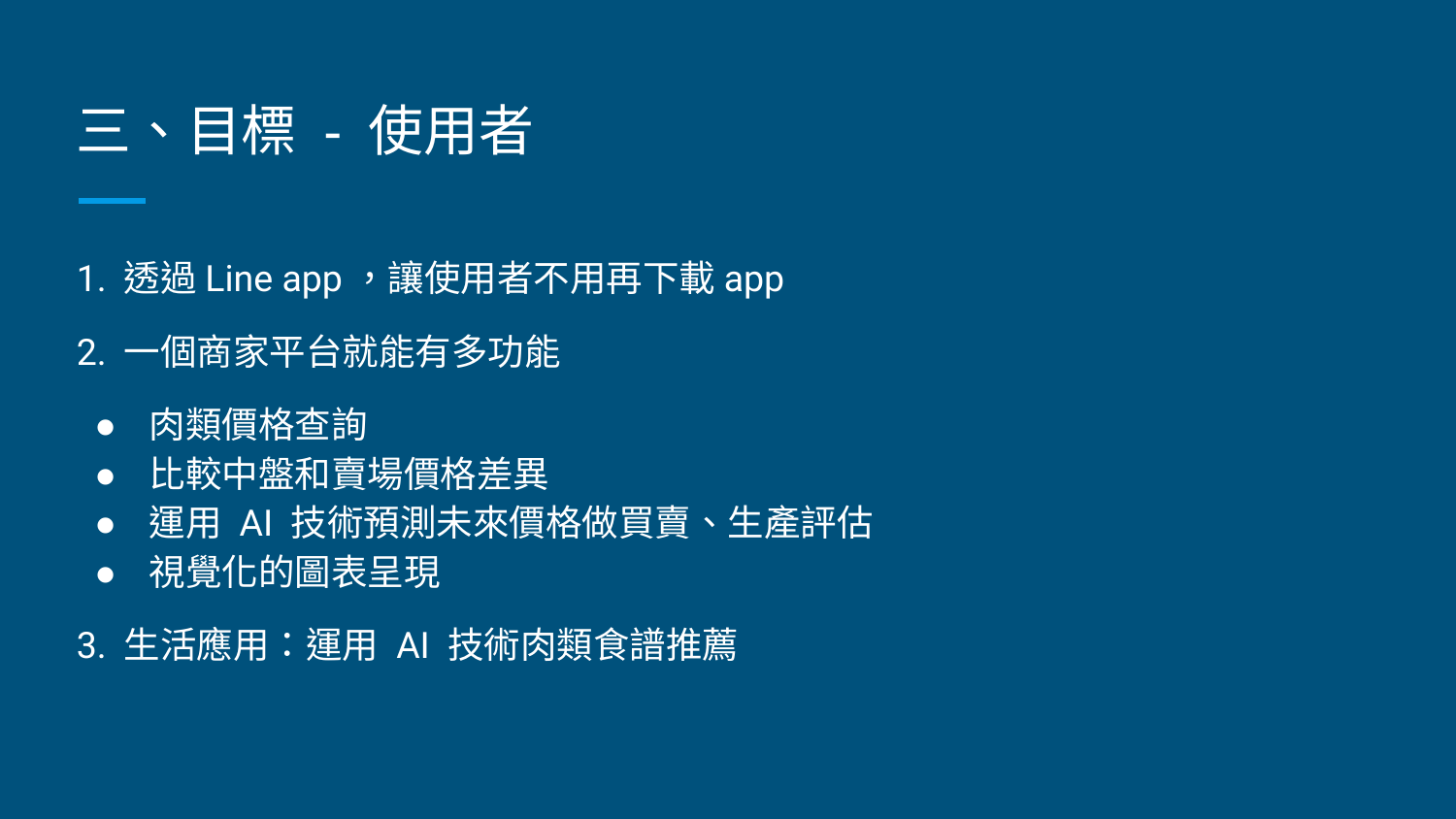

# 三、目標 - 使用者
1. 透過Line app，讓使用者不用再下載app
2. 一個商家平台就能有多功能
肉類價格查詢
比較中盤和賣場價格差異
運用 AI 技術預測未來價格做買賣、生產評估
視覺化的圖表呈現
3. 生活應用：運用 AI 技術肉類食譜推薦